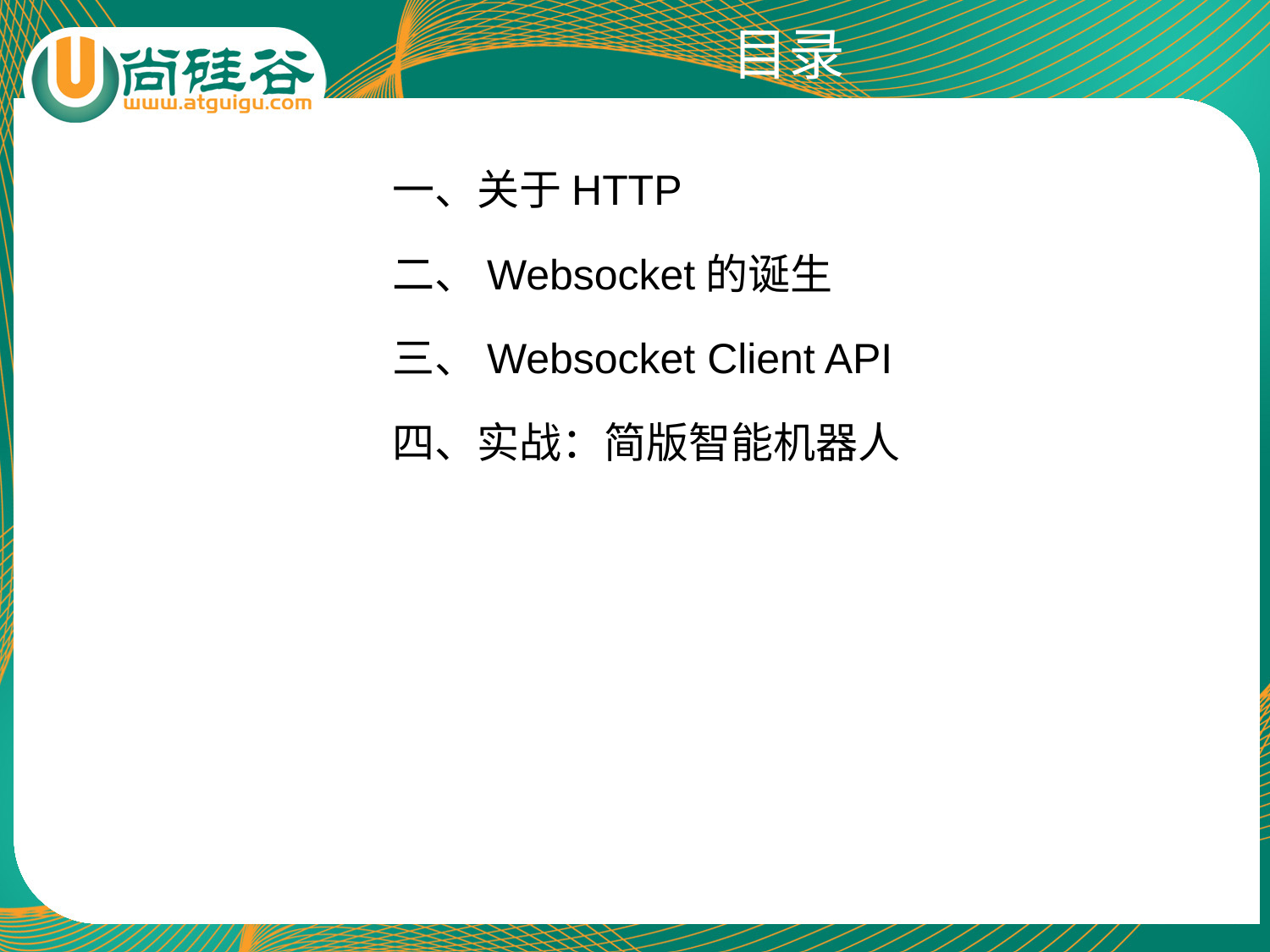

# 目录
一、关于HTTP
二、Websocket的诞生
三、Websocket Client API
四、实战：简版智能机器人